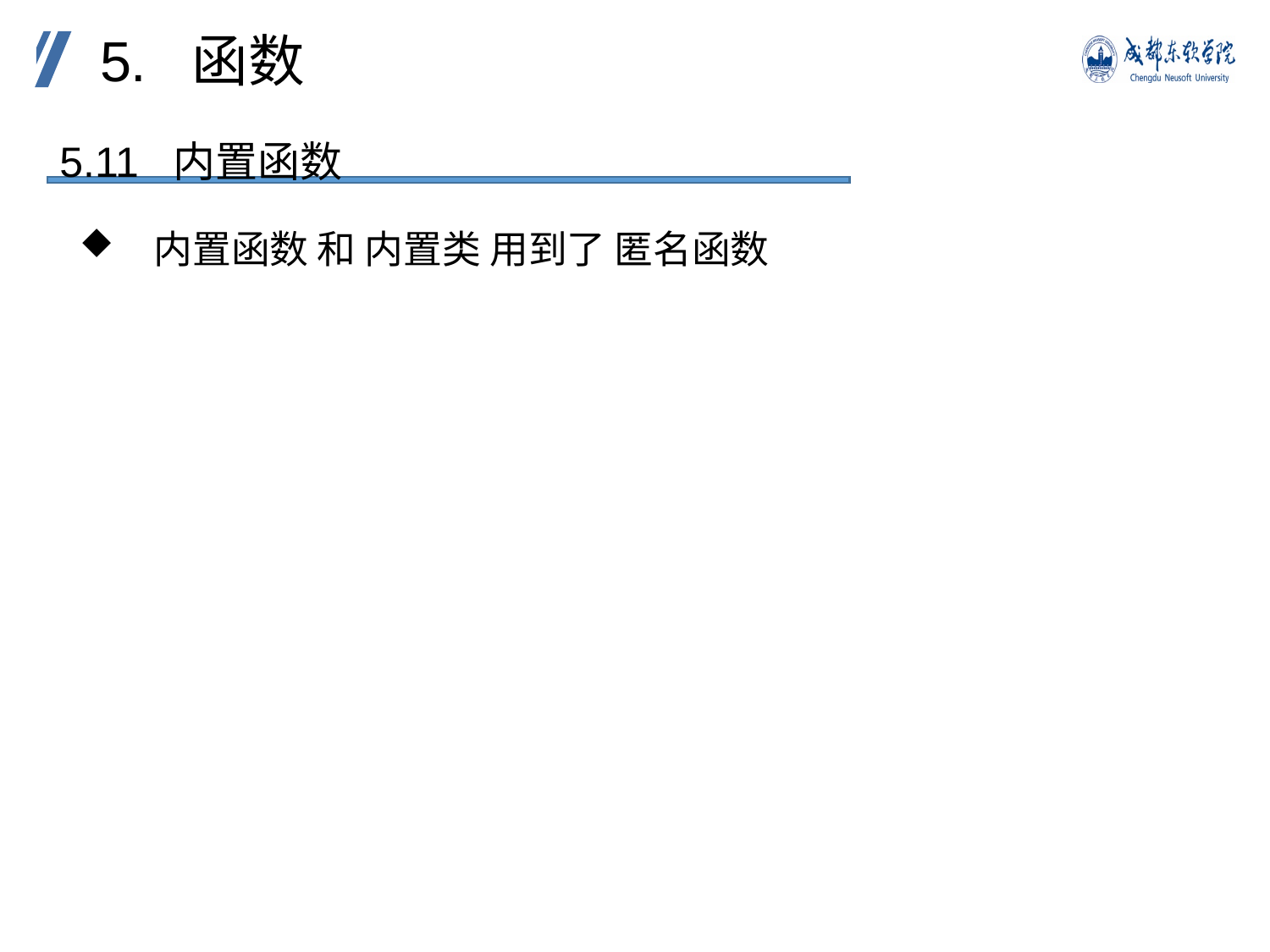

5.  函数
5.11  内置函数

  内置函数 和 内置类 用到了 匿名函数